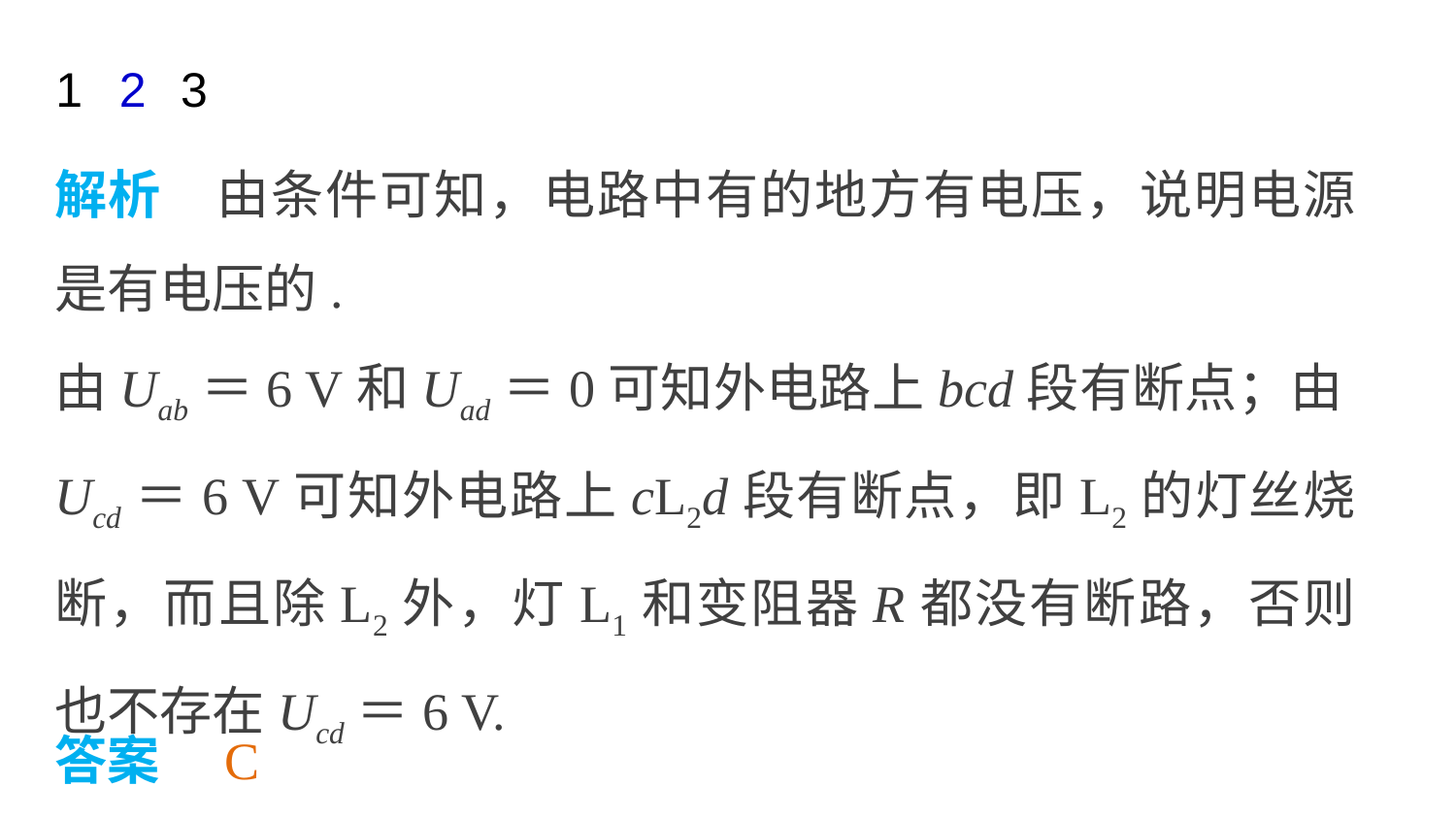

1
2
3
解析　由条件可知，电路中有的地方有电压，说明电源是有电压的.
由Uab＝6 V和Uad＝0可知外电路上bcd段有断点；由Ucd＝6 V可知外电路上cL2d段有断点，即L2的灯丝烧断，而且除L2外，灯L1和变阻器R都没有断路，否则也不存在Ucd＝6 V.
答案　C